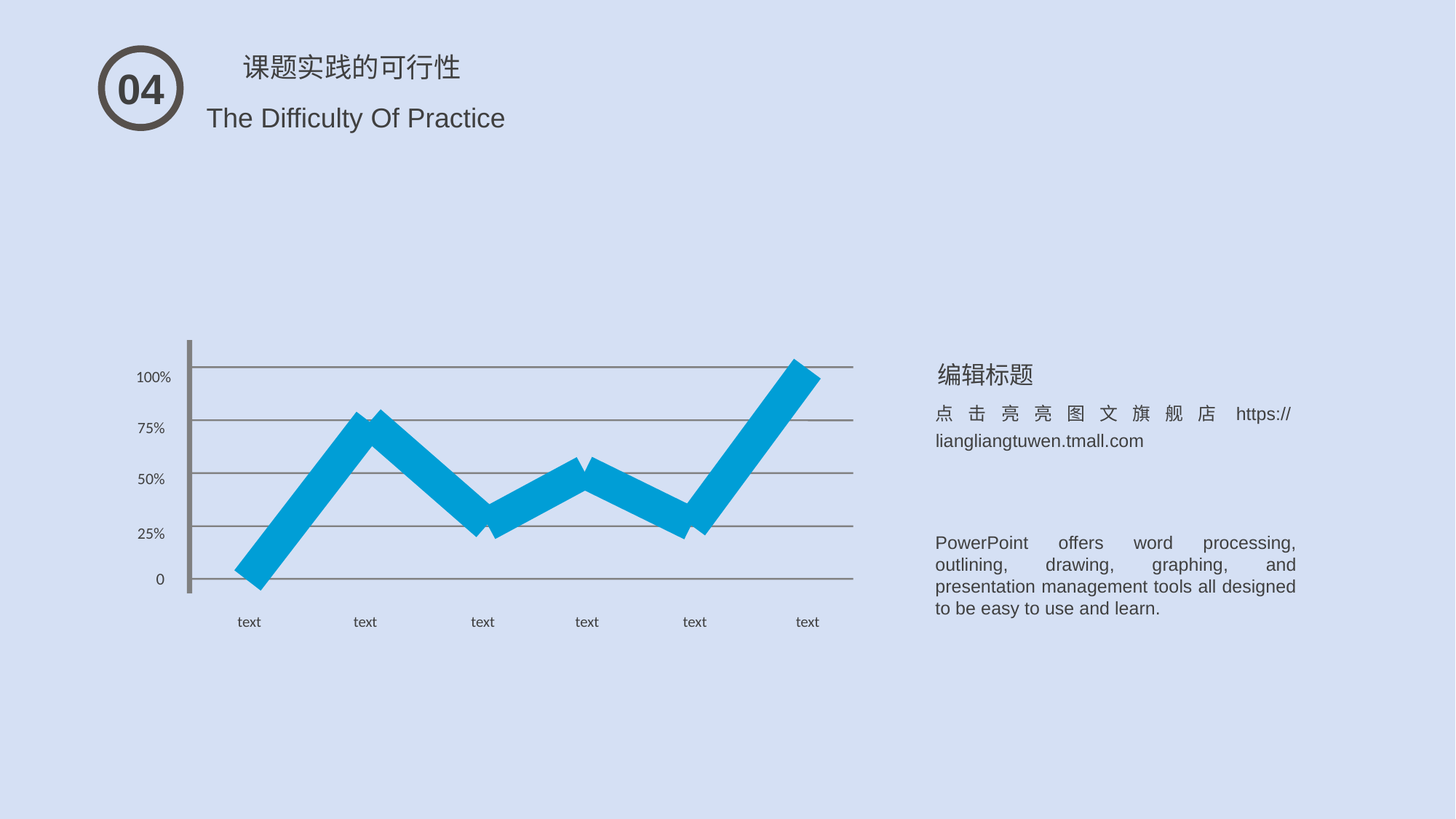

课题实践的可行性

04
The Difficulty Of Practice

100%
编辑标题

点击亮亮图文旗舰店https://liangliangtuwen.tmall.com

75%

50%

25%
PowerPoint offers word processing, outlining, drawing, graphing, and presentation management tools all designed to be easy to use and learn.
0
text
text
text
text
text
text